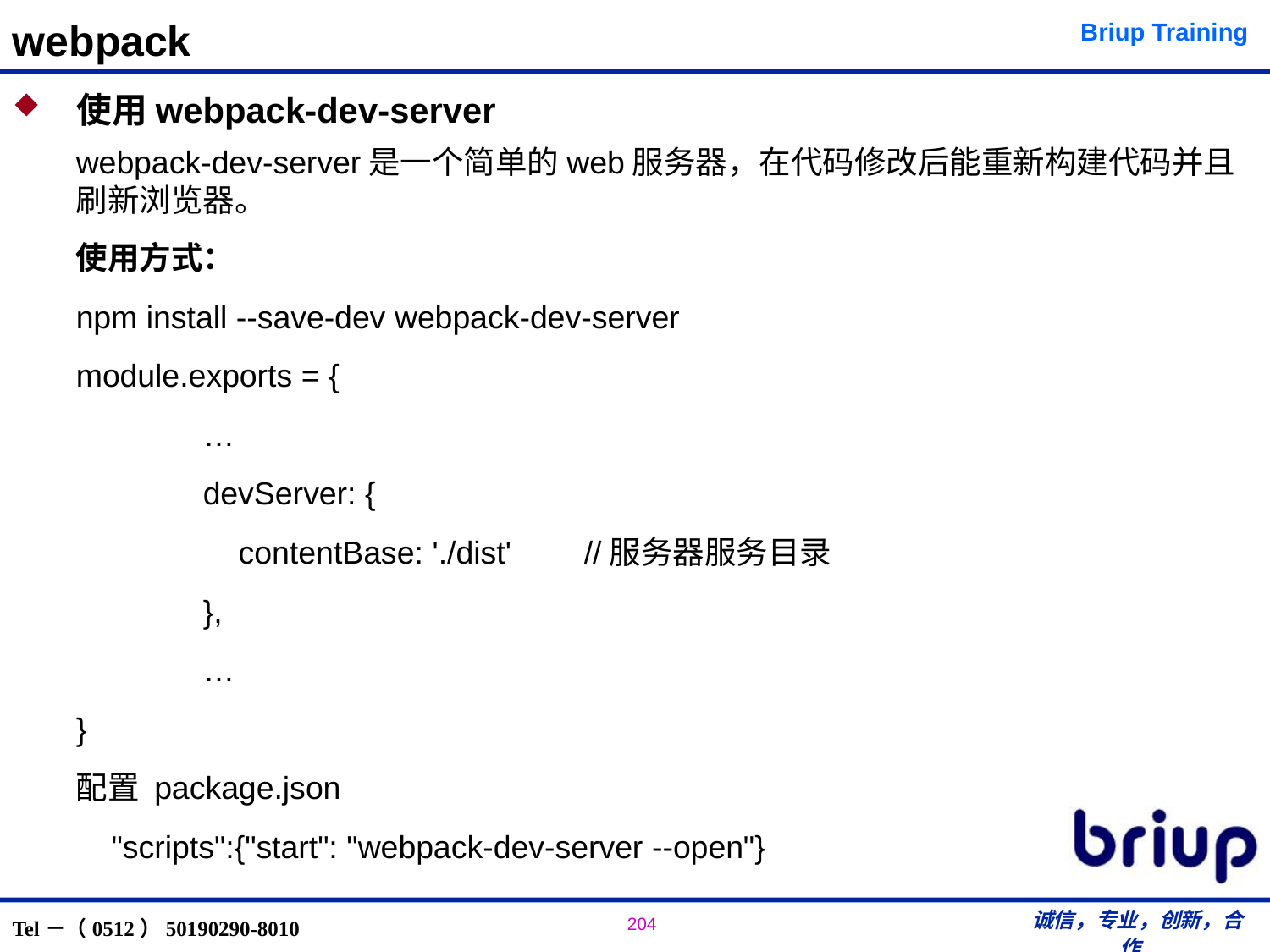

# webpack
 使用webpack-dev-server
webpack-dev-server是一个简单的web服务器，在代码修改后能重新构建代码并且刷新浏览器。
使用方式：
npm install --save-dev webpack-dev-server
module.exports = {
	…
	devServer: {
	    contentBase: './dist' 	//服务器服务目录
	},
	…
}
配置 package.json
    "scripts":{"start": "webpack-dev-server --open"}